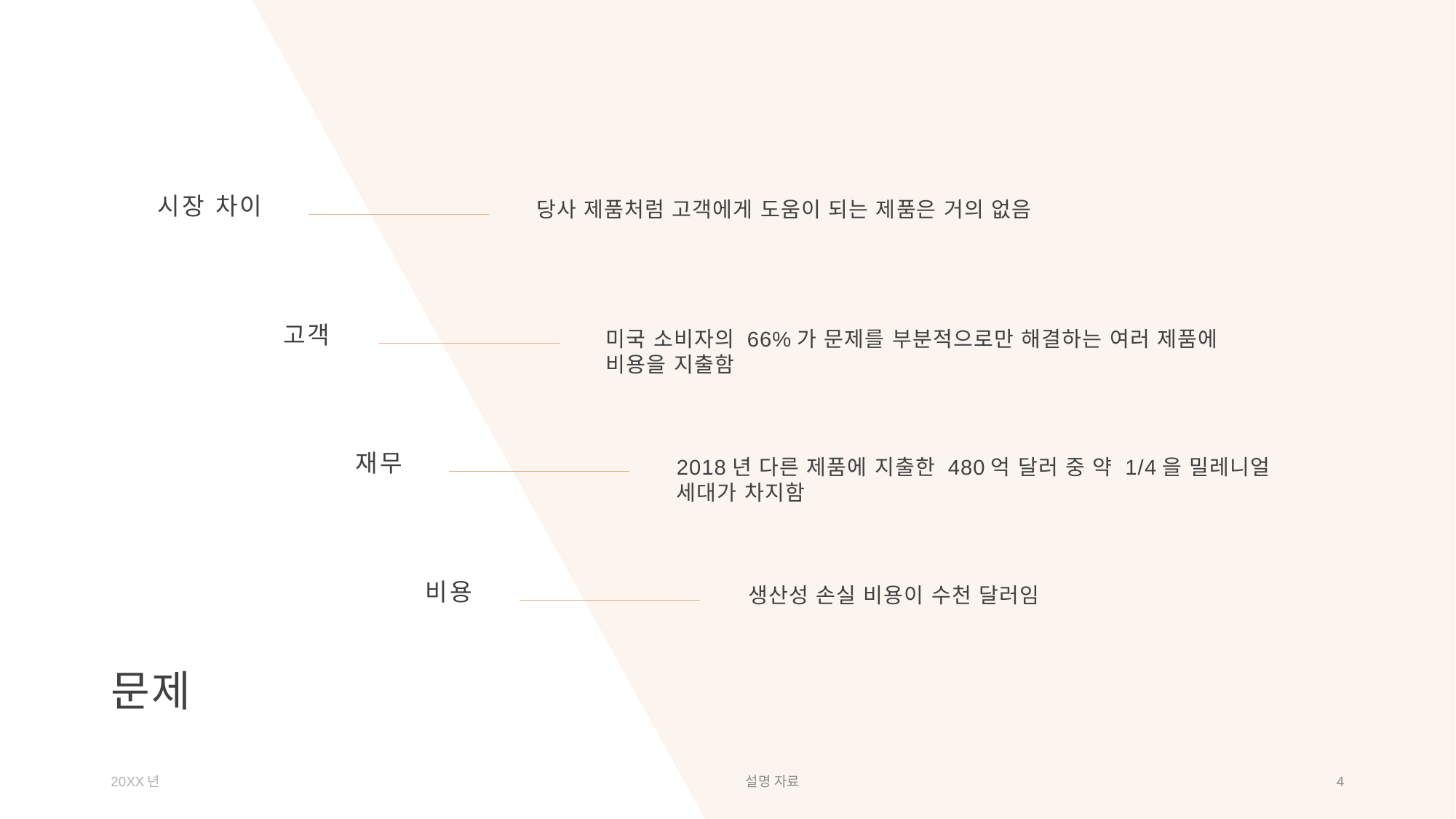

시장 차이
당사 제품처럼 고객에게 도움이 되는 제품은 거의 없음

고객
미국 소비자의 66%가 문제를 부분적으로만 해결하는 여러 제품에 비용을 지출함

재무
2018년 다른 제품에 지출한 480억 달러 중 약 1/4을 밀레니얼 세대가 차지함

비용
생산성 손실 비용이 수천 달러임

# 문제
20XX년
설명 자료
4